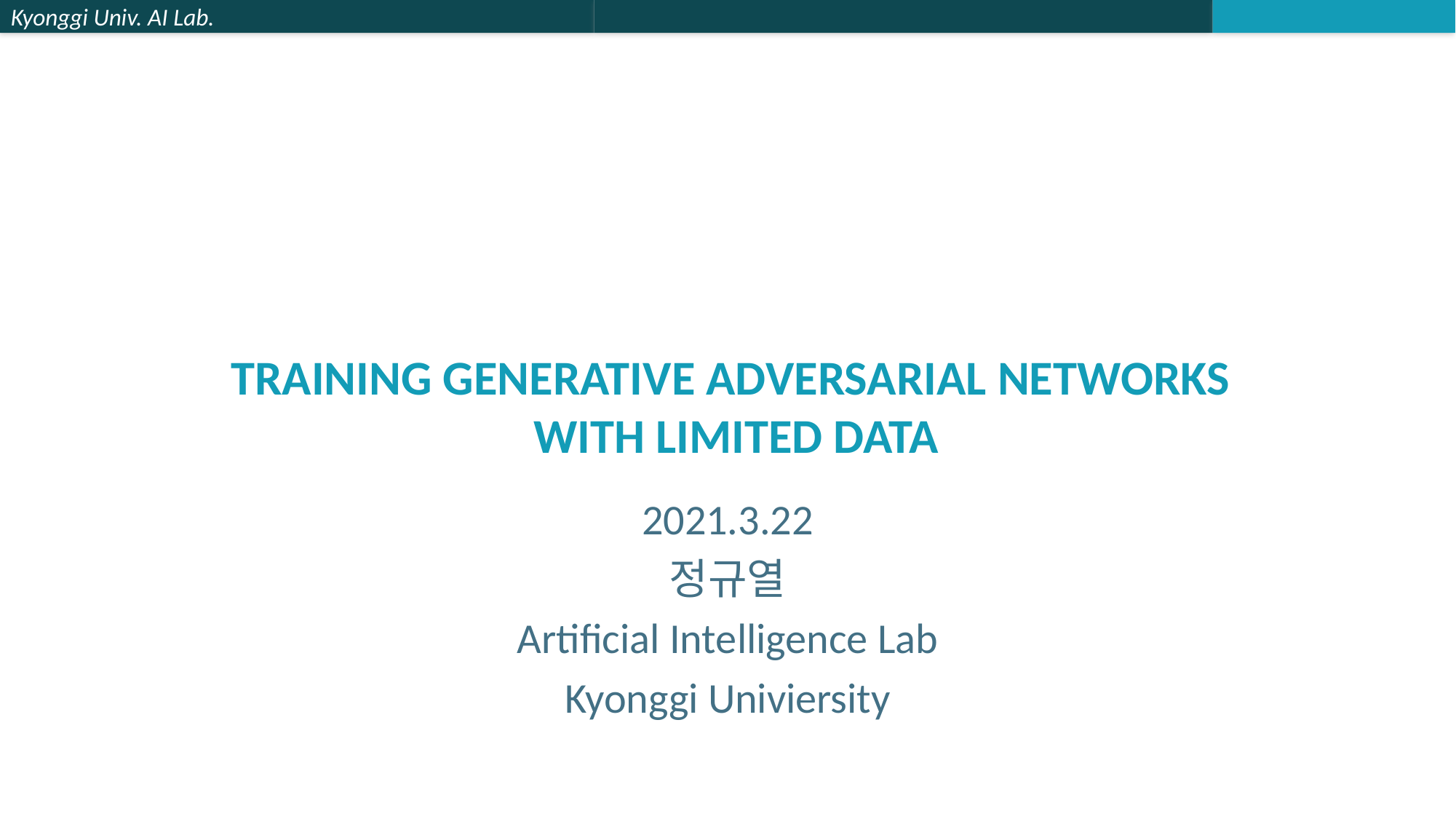

# training generative adversarial networks with limited data
2021.3.22
정규열
Artificial Intelligence Lab
Kyonggi Univiersity